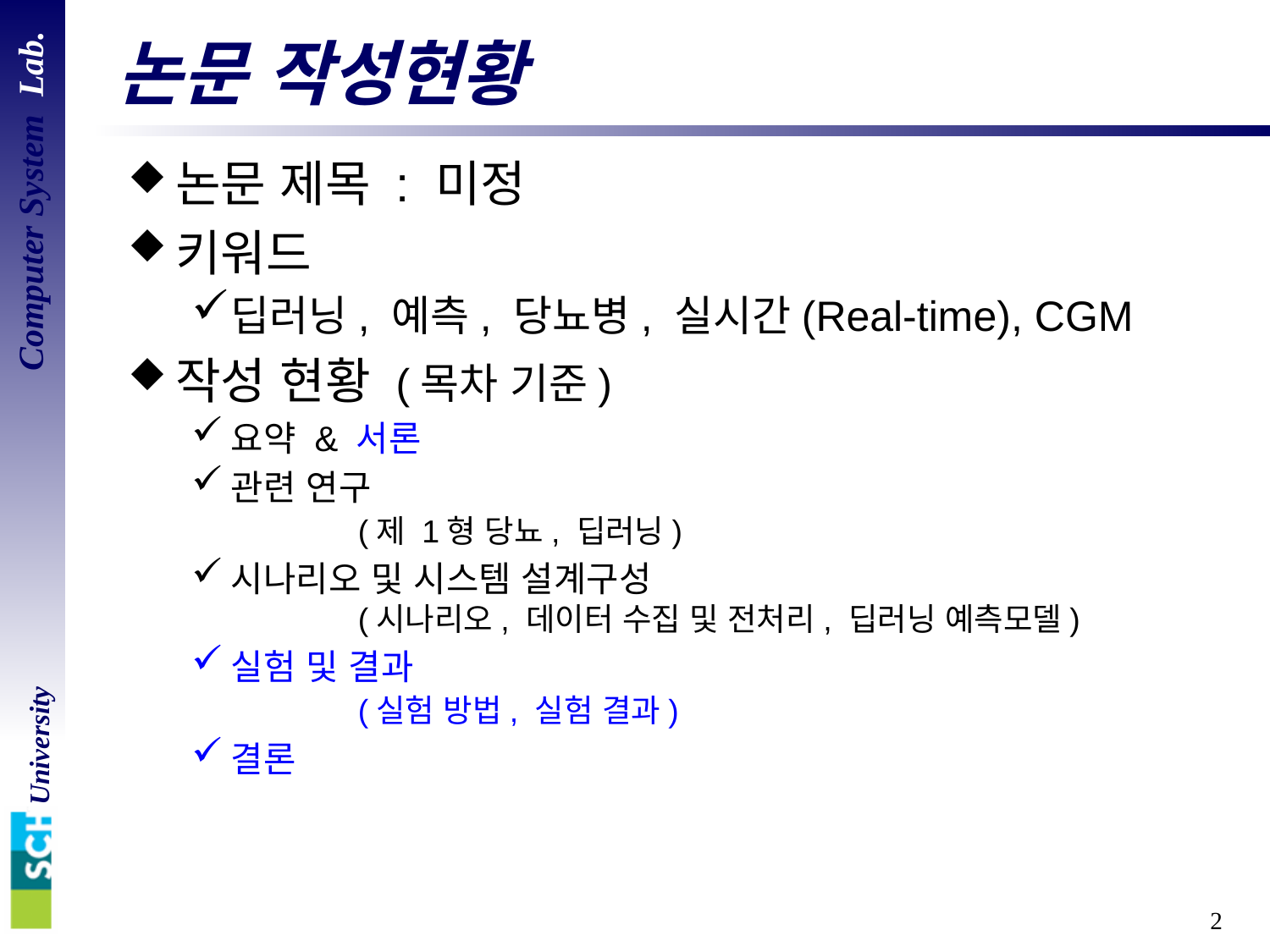

# 논문 작성현황
논문 제목 : 미정
키워드
딥러닝, 예측, 당뇨병, 실시간(Real-time), CGM
작성 현황 (목차 기준)
요약 & 서론
관련 연구
	(제 1형 당뇨, 딥러닝)
시나리오 및 시스템 설계구성
	(시나리오, 데이터 수집 및 전처리, 딥러닝 예측모델)
실험 및 결과
	(실험 방법, 실험 결과)
결론